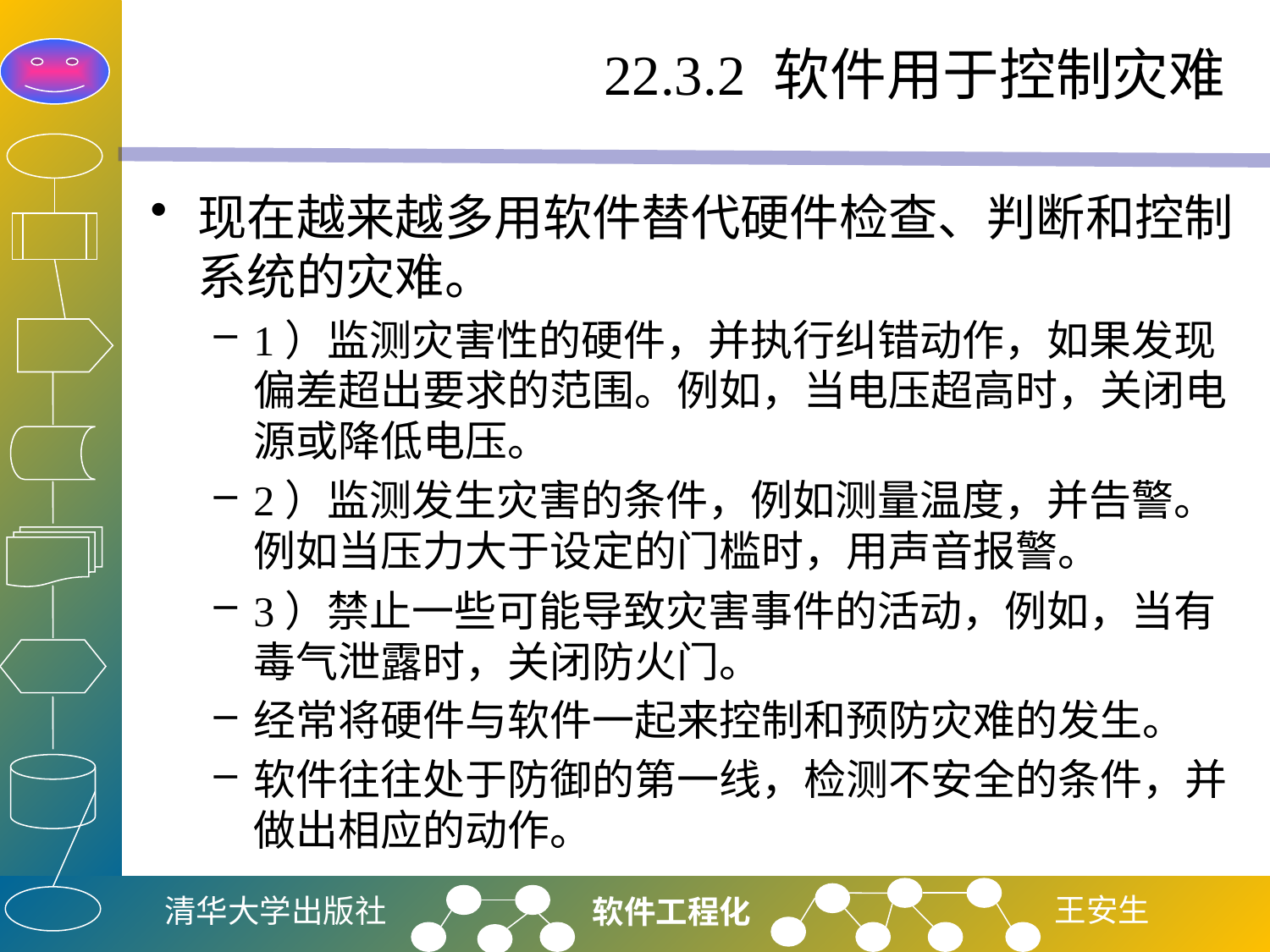

# 22.3.2 软件用于控制灾难
现在越来越多用软件替代硬件检查、判断和控制系统的灾难。
1）监测灾害性的硬件，并执行纠错动作，如果发现偏差超出要求的范围。例如，当电压超高时，关闭电源或降低电压。
2）监测发生灾害的条件，例如测量温度，并告警。例如当压力大于设定的门槛时，用声音报警。
3）禁止一些可能导致灾害事件的活动，例如，当有毒气泄露时，关闭防火门。
经常将硬件与软件一起来控制和预防灾难的发生。
软件往往处于防御的第一线，检测不安全的条件，并做出相应的动作。